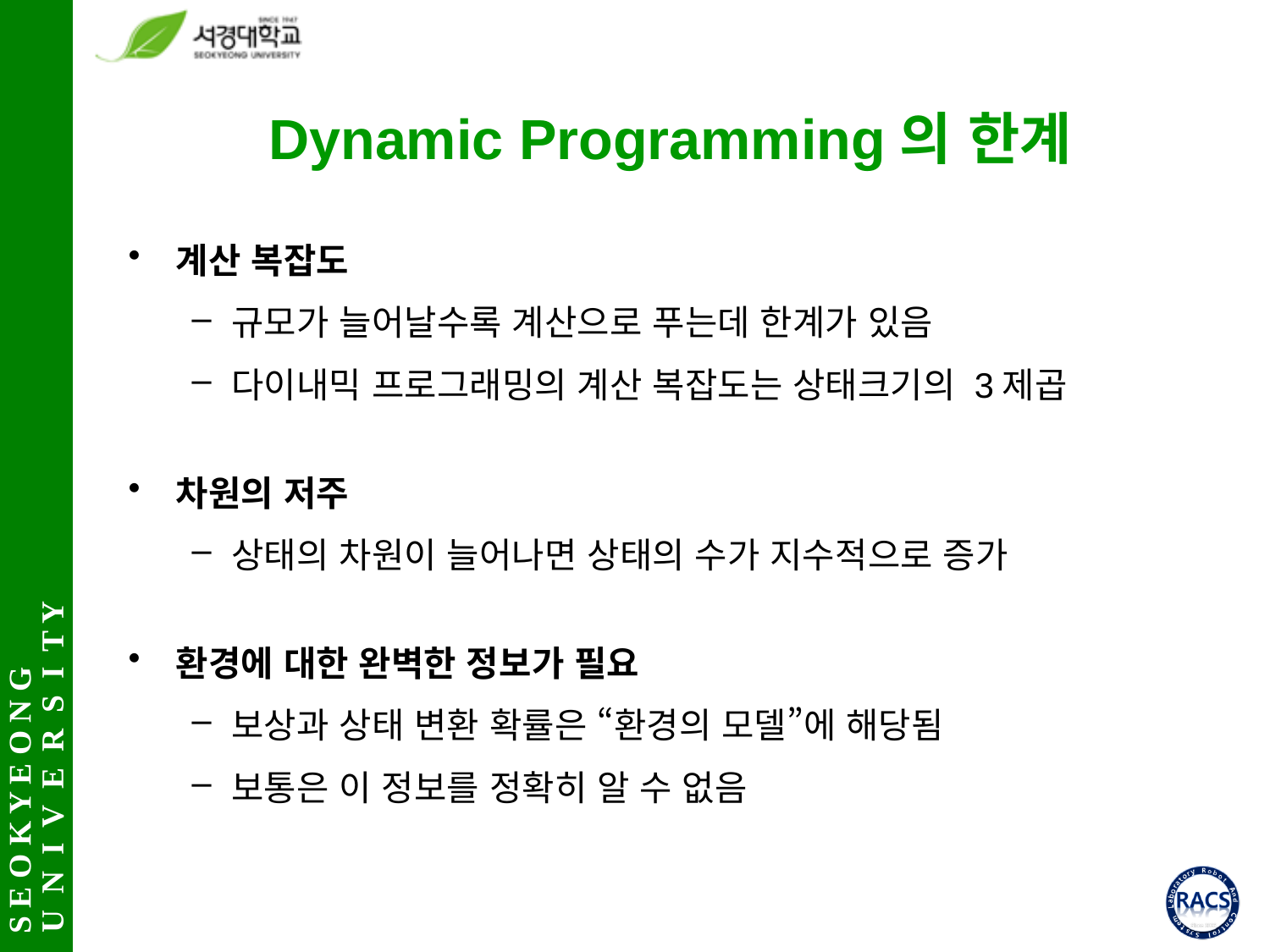

# Dynamic Programming의 한계
계산 복잡도
규모가 늘어날수록 계산으로 푸는데 한계가 있음
다이내믹 프로그래밍의 계산 복잡도는 상태크기의 3제곱

차원의 저주
상태의 차원이 늘어나면 상태의 수가 지수적으로 증가

환경에 대한 완벽한 정보가 필요
보상과 상태 변환 확률은 “환경의 모델”에 해당됨
보통은 이 정보를 정확히 알 수 없음